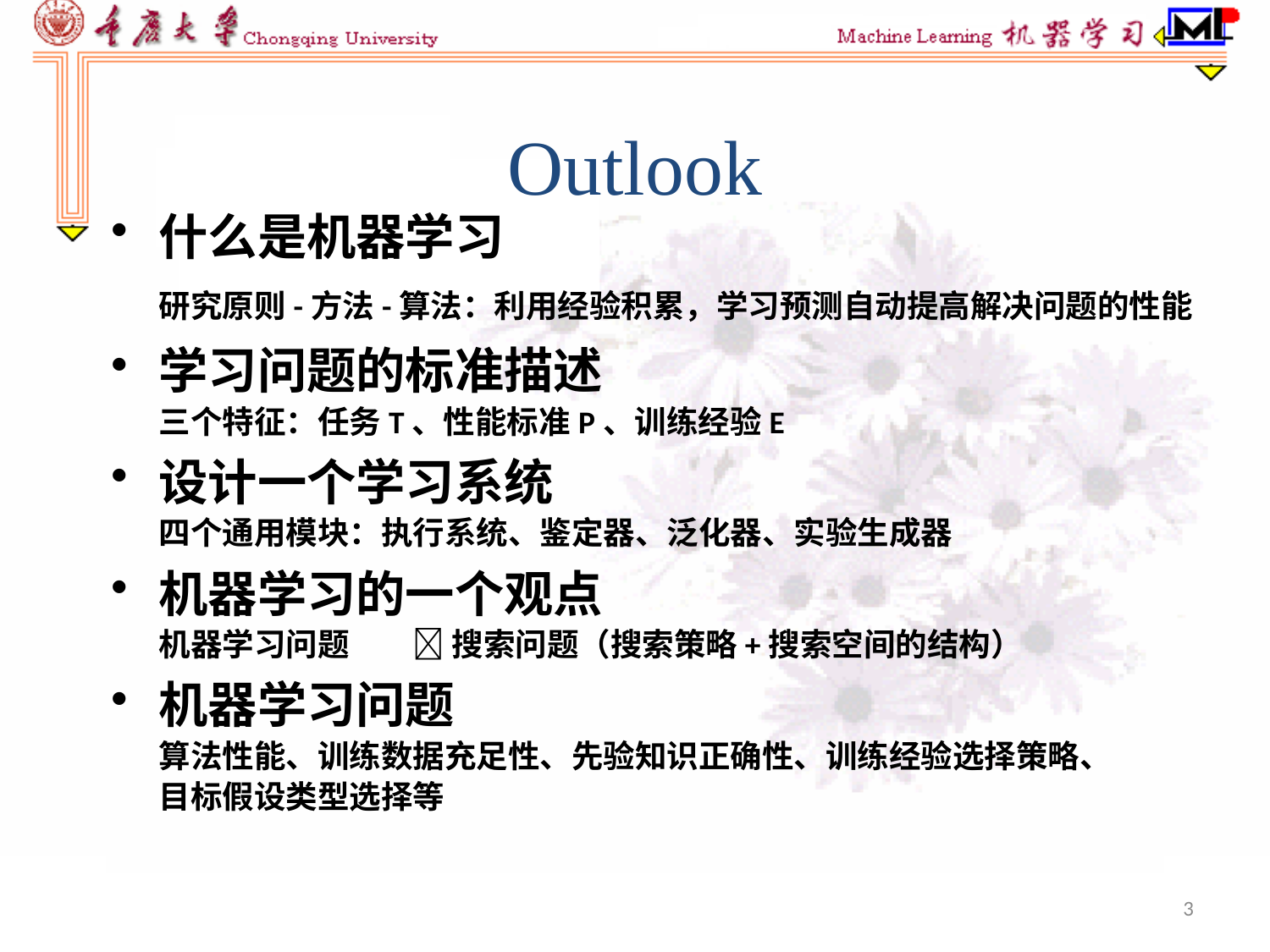

3
Outlook
什么是机器学习
	研究原则-方法-算法：利用经验积累，学习预测自动提高解决问题的性能
学习问题的标准描述
	三个特征：任务T、性能标准P、训练经验E
设计一个学习系统
	四个通用模块：执行系统、鉴定器、泛化器、实验生成器
机器学习的一个观点
	机器学习问题	⇒ 搜索问题（搜索策略+搜索空间的结构）
机器学习问题
	算法性能、训练数据充足性、先验知识正确性、训练经验选择策略、
	目标假设类型选择等